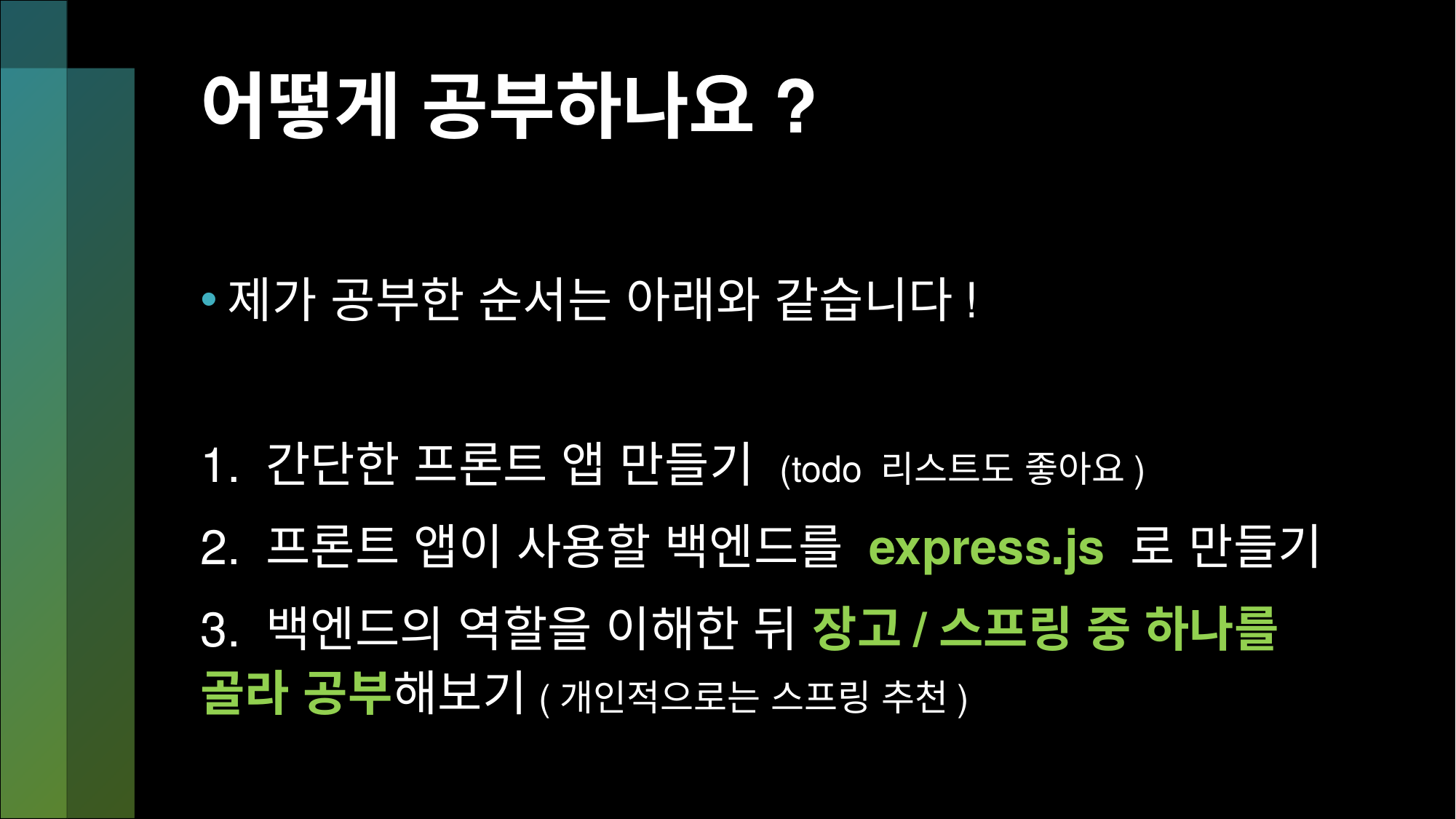

# 어떻게 공부하나요?
제가 공부한 순서는 아래와 같습니다!

1. 간단한 프론트 앱 만들기 (todo 리스트도 좋아요)
2. 프론트 앱이 사용할 백엔드를 express.js 로 만들기
3. 백엔드의 역할을 이해한 뒤 장고/스프링 중 하나를 골라 공부해보기(개인적으로는 스프링 추천)